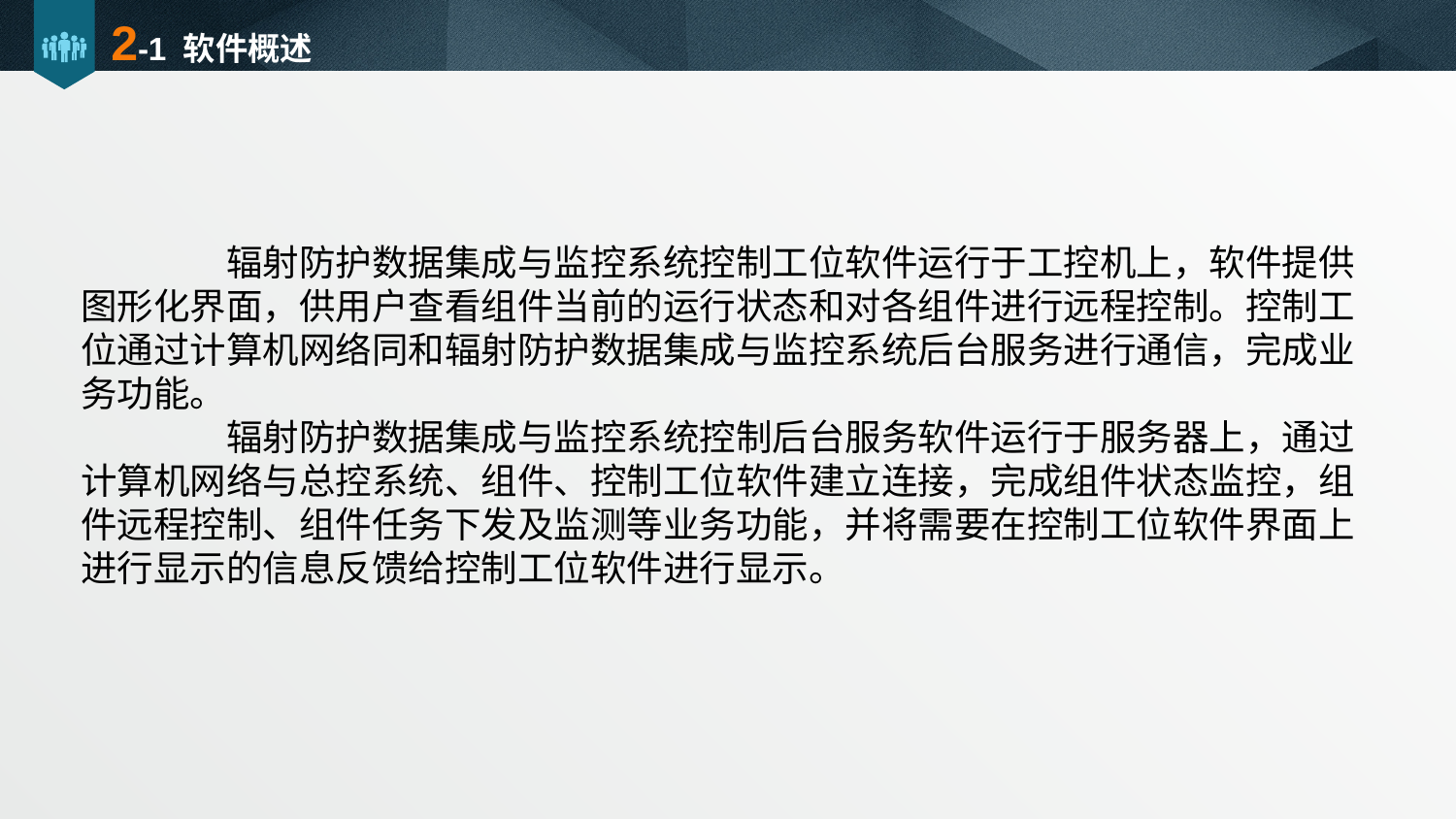

# 2-1 软件概述

	辐射防护数据集成与监控系统控制工位软件运行于工控机上，软件提供图形化界面，供用户查看组件当前的运行状态和对各组件进行远程控制。控制工位通过计算机网络同和辐射防护数据集成与监控系统后台服务进行通信，完成业务功能。
	辐射防护数据集成与监控系统控制后台服务软件运行于服务器上，通过计算机网络与总控系统、组件、控制工位软件建立连接，完成组件状态监控，组件远程控制、组件任务下发及监测等业务功能，并将需要在控制工位软件界面上进行显示的信息反馈给控制工位软件进行显示。